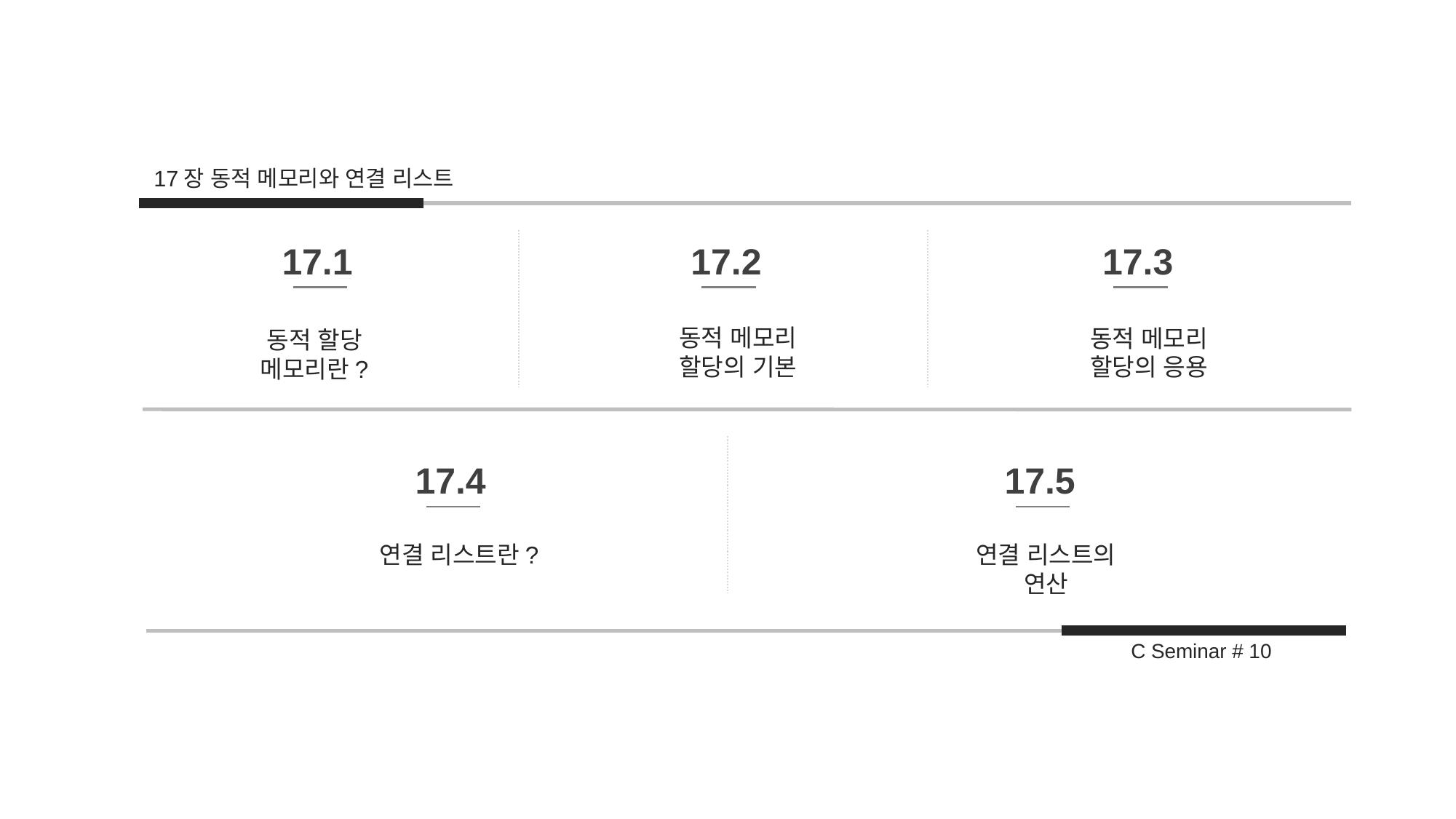

17장 동적 메모리와 연결 리스트
17.1
17.2
17.3
동적 메모리 할당의 기본
동적 메모리 할당의 응용
동적 할당 메모리란?
17.4
17.5
연결 리스트란?
연결 리스트의 연산
C Seminar # 10